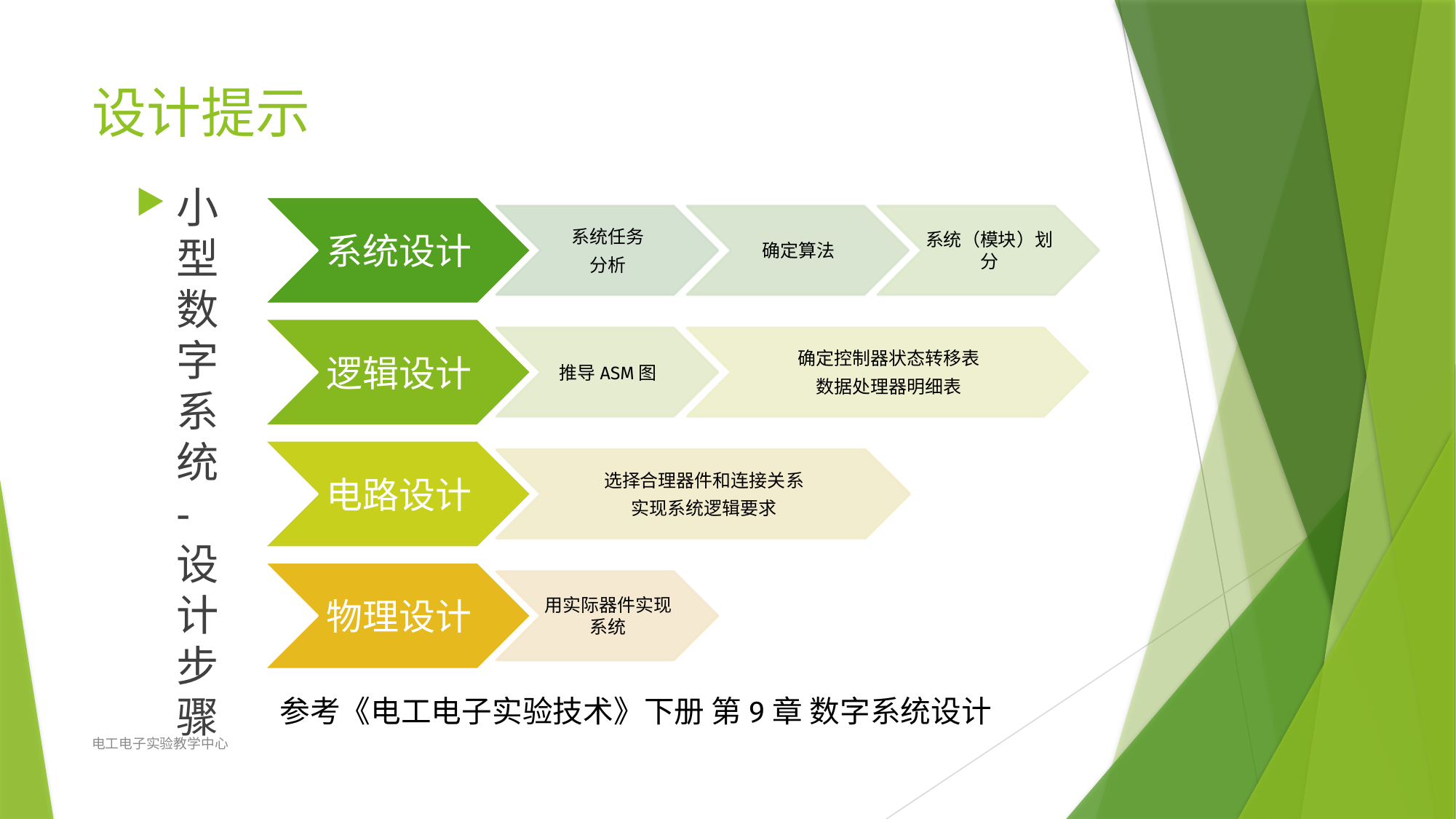

# 设计提示
小型数字系统-设计步骤

系统设计
系统任务
分析
确定算法
系统（模块）划分
逻辑设计
推导ASM图
确定控制器状态转移表
数据处理器明细表
电路设计
选择合理器件和连接关系
实现系统逻辑要求
物理设计
用实际器件实现系统
参考《电工电子实验技术》下册 第9章 数字系统设计
电工电子实验教学中心